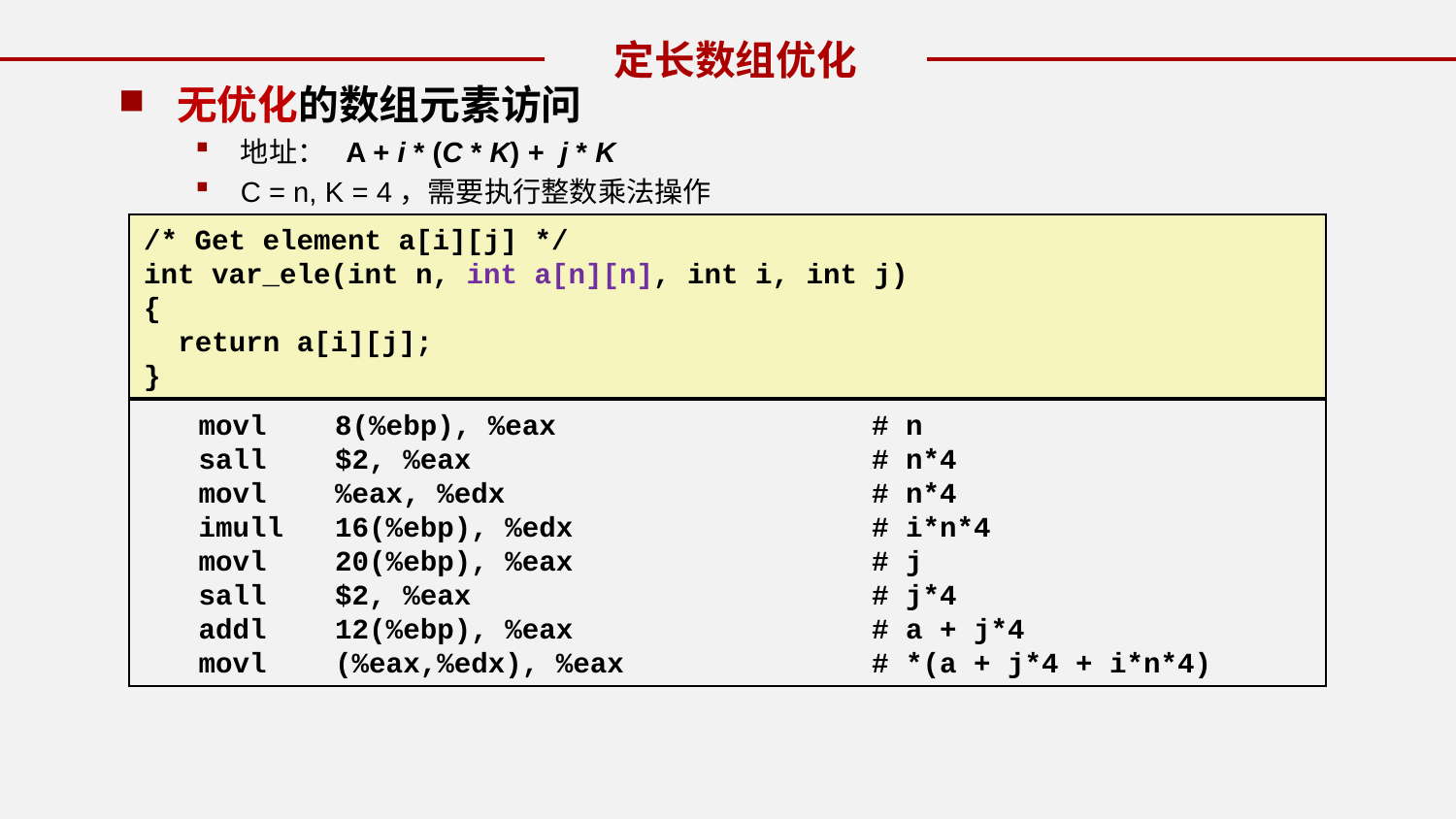

定长数组优化
无优化的数组元素访问
地址：  A + i * (C * K) +  j * K
C = n, K = 4，需要执行整数乘法操作
/* Get element a[i][j] */
int var_ele(int n, int a[n][n], int i, int j)
{
  return a[i][j];
}
	movl	8(%ebp), %eax		# n
	sall	$2, %eax		# n*4
	movl	%eax, %edx		# n*4
	imull	16(%ebp), %edx		# i*n*4
	movl	20(%ebp), %eax		# j
	sall	$2, %eax		# j*4
	addl	12(%ebp), %eax		# a + j*4
	movl	(%eax,%edx), %eax		# *(a + j*4 + i*n*4)